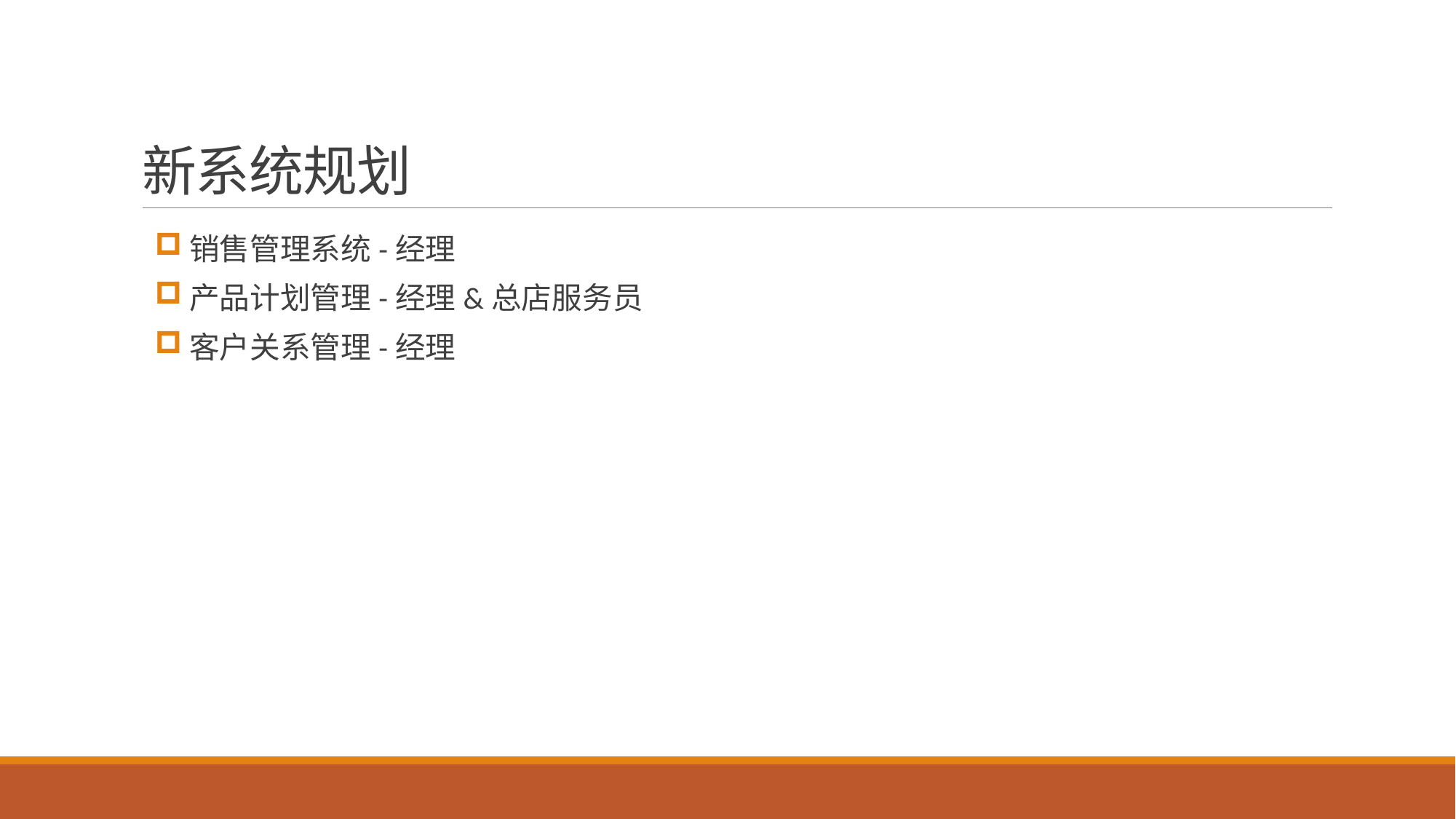

# 新系统规划
销售管理系统-经理
产品计划管理-经理&总店服务员
客户关系管理-经理